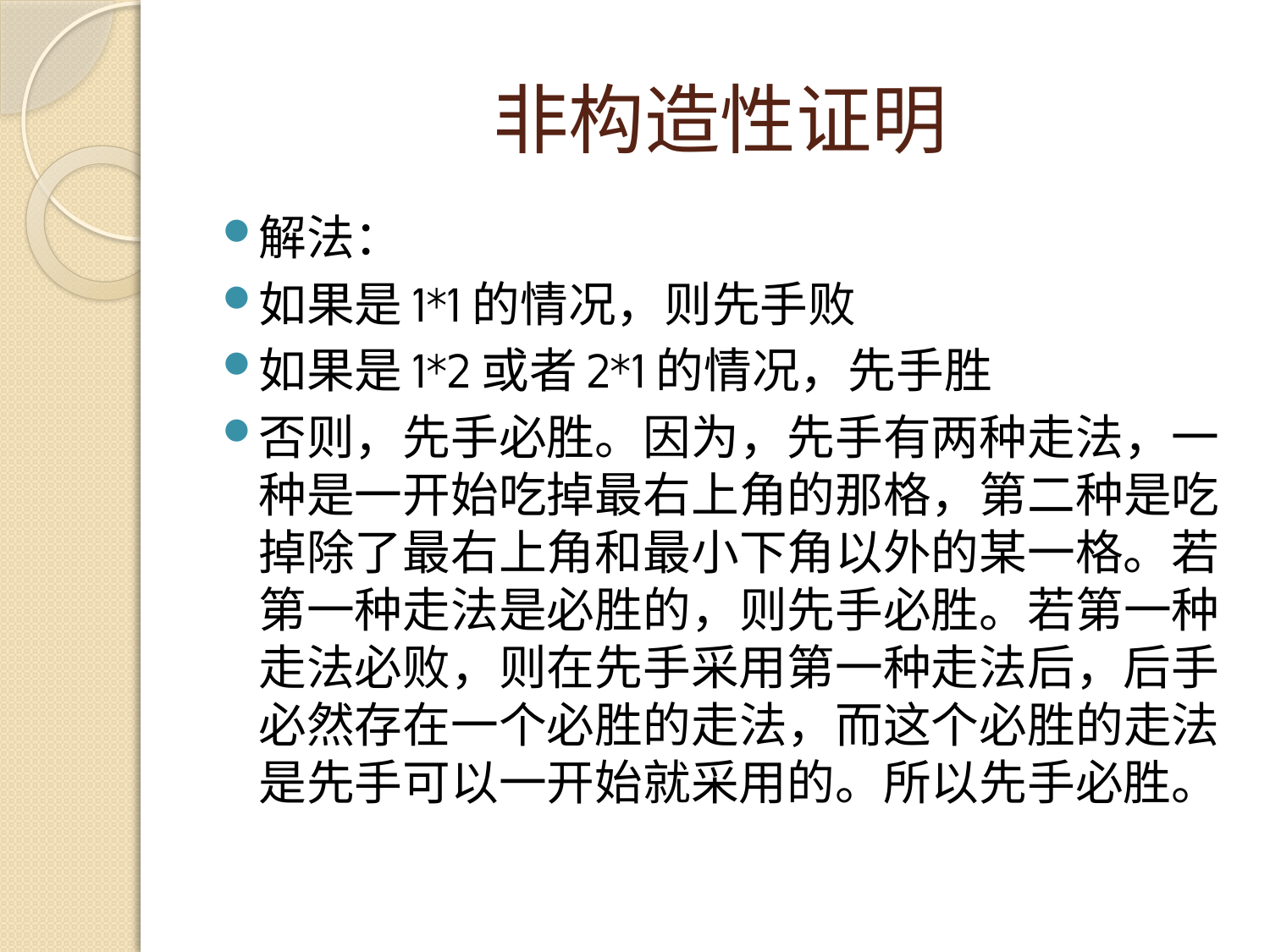

# 非构造性证明
解法：
如果是1*1的情况，则先手败
如果是1*2或者2*1的情况，先手胜
否则，先手必胜。因为，先手有两种走法，一种是一开始吃掉最右上角的那格，第二种是吃掉除了最右上角和最小下角以外的某一格。若第一种走法是必胜的，则先手必胜。若第一种走法必败，则在先手采用第一种走法后，后手必然存在一个必胜的走法，而这个必胜的走法是先手可以一开始就采用的。所以先手必胜。